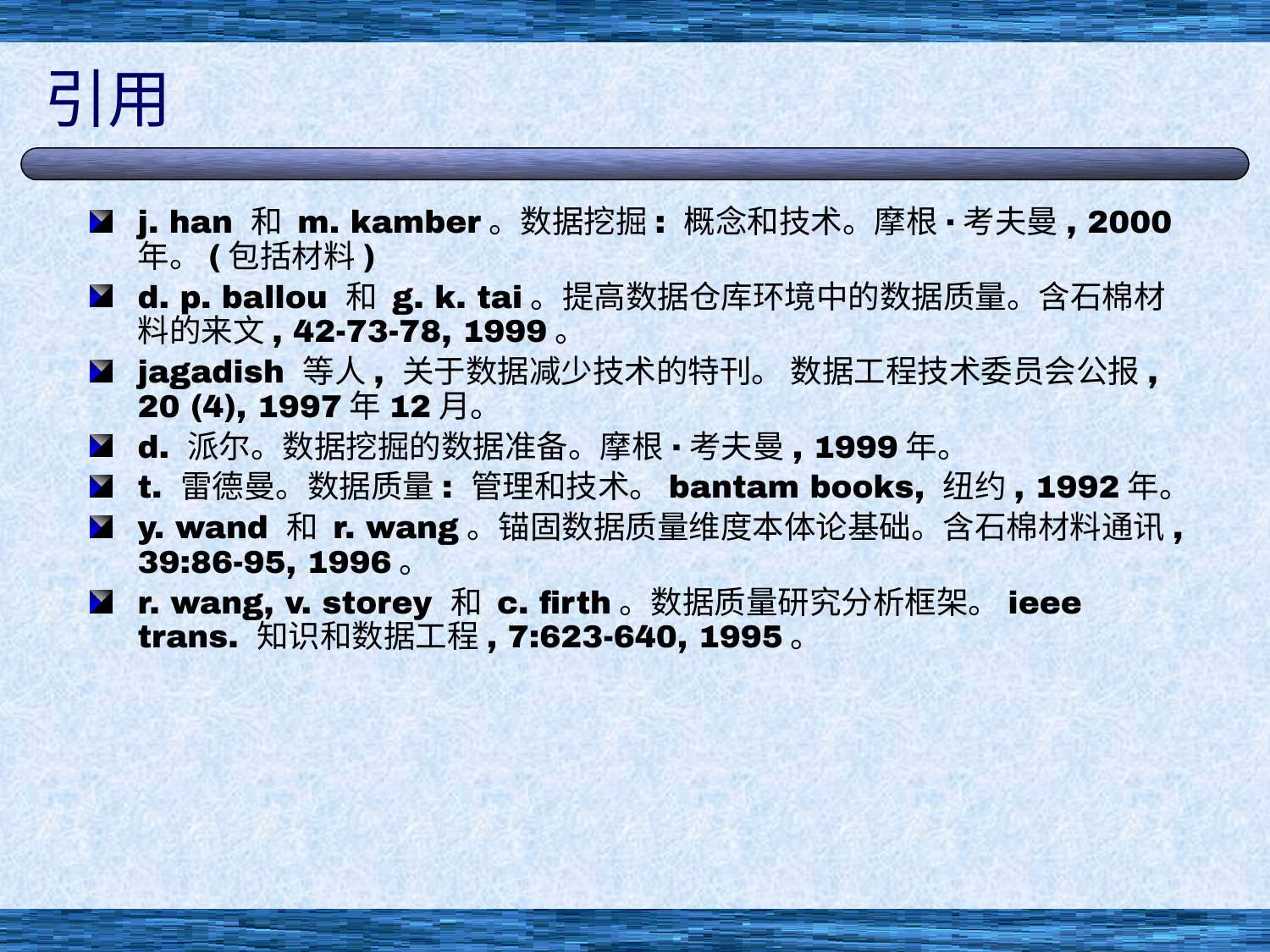

# 引用
j. han 和 m. kamber。数据挖掘: 概念和技术。摩根·考夫曼, 2000年。(包括材料)
d. p. ballou 和 g. k. tai。提高数据仓库环境中的数据质量。含石棉材料的来文, 42-73-78, 1999。
jagadish 等人, 关于数据减少技术的特刊。 数据工程技术委员会公报, 20 (4), 1997年12月。
d. 派尔。数据挖掘的数据准备。摩根·考夫曼, 1999年。
t. 雷德曼。数据质量: 管理和技术。bantam books, 纽约, 1992年。
y. wand 和 r. wang。锚固数据质量维度本体论基础。含石棉材料通讯, 39:86-95, 1996。
r. wang, v. storey 和 c. firth。数据质量研究分析框架。ieee trans. 知识和数据工程, 7:623-640, 1995。